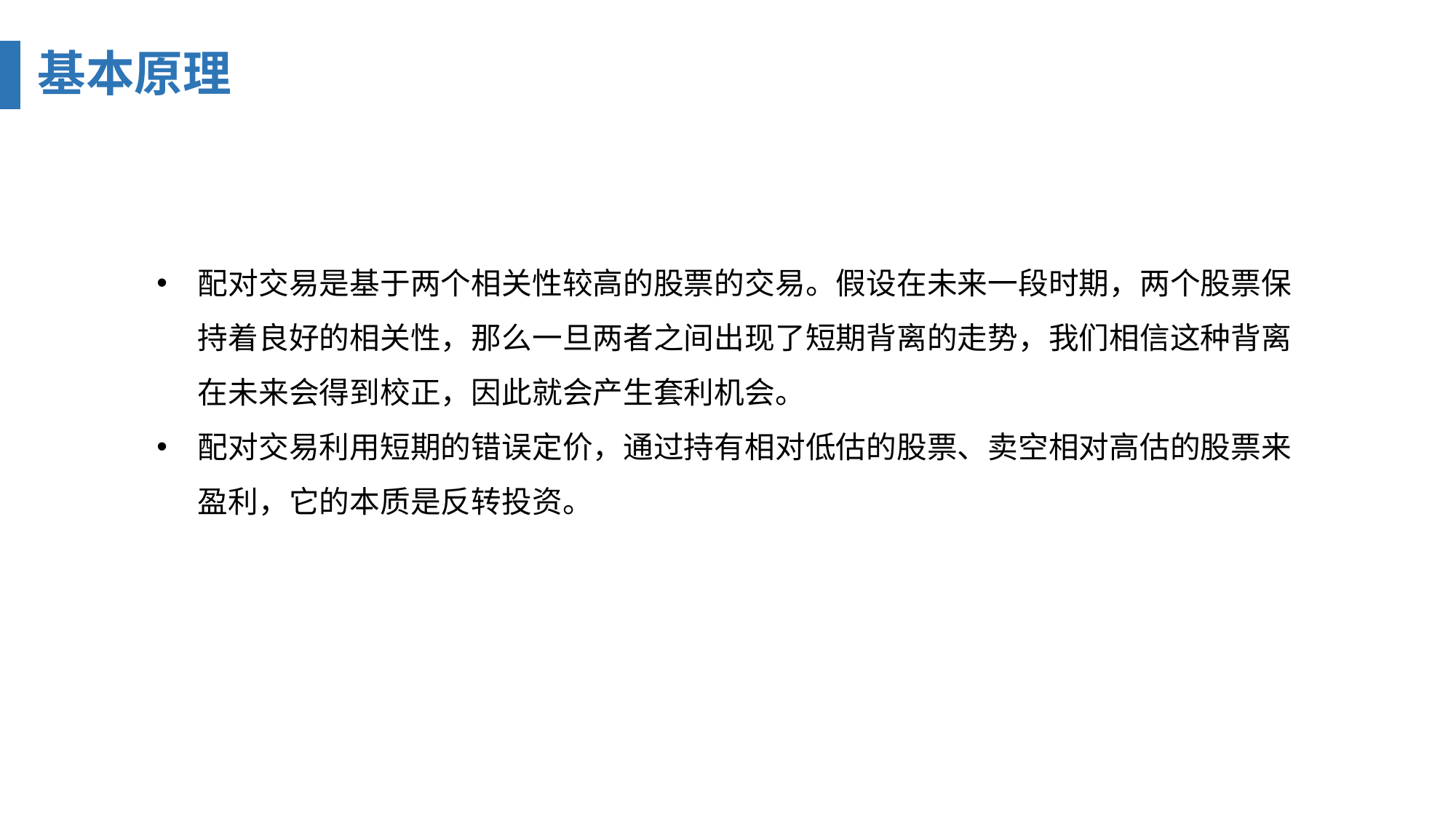

基本原理

配对交易是基于两个相关性较高的股票的交易。假设在未来一段时期，两个股票保持着良好的相关性，那么一旦两者之间出现了短期背离的走势，我们相信这种背离在未来会得到校正，因此就会产生套利机会。
配对交易利用短期的错误定价，通过持有相对低估的股票、卖空相对高估的股票来盈利，它的本质是反转投资。